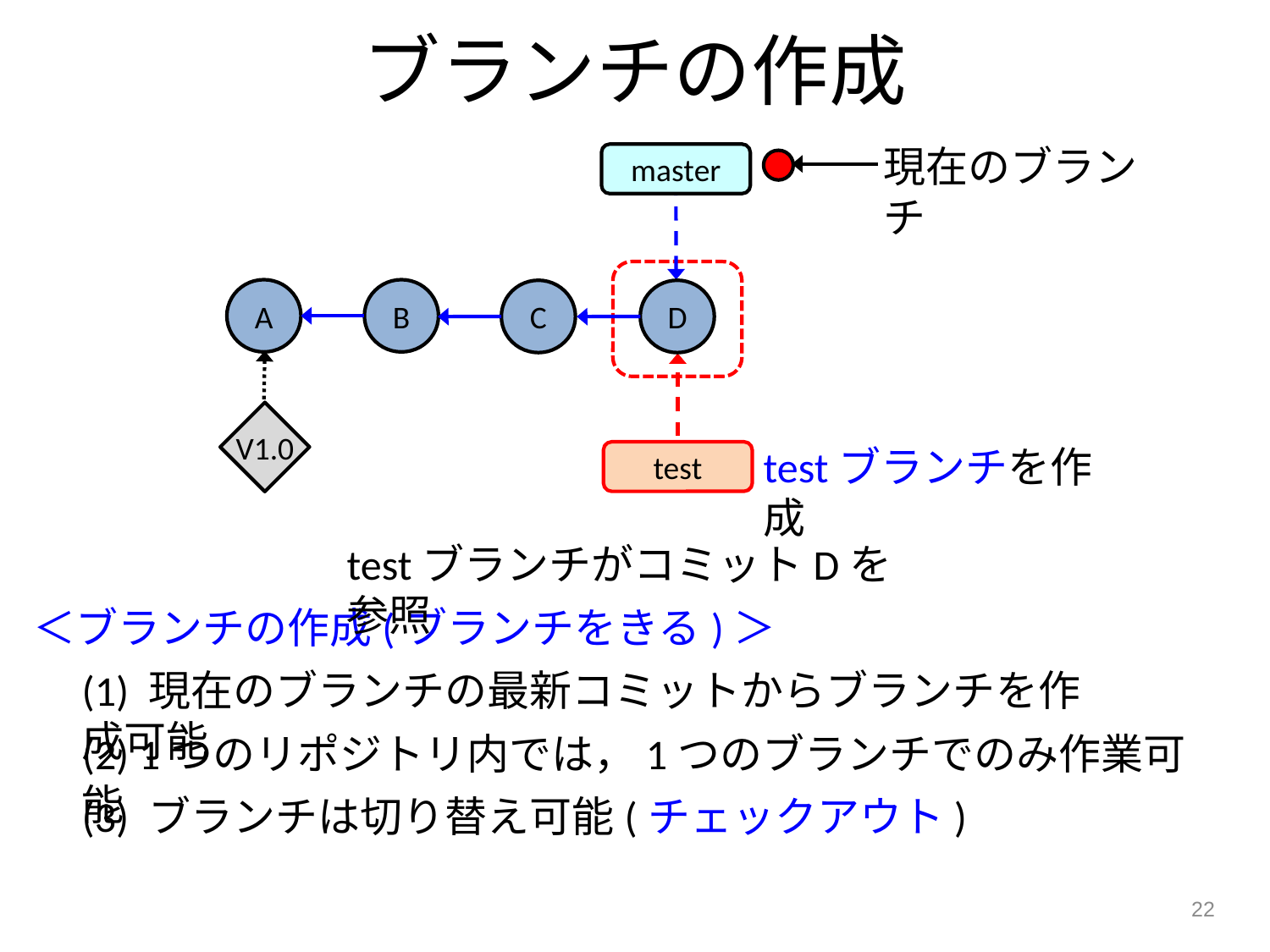

ブランチの作成
現在のブランチ
master

A
B
C
D

V1.0
testブランチを作成
test
testブランチがコミットDを参照
＜ブランチの作成(ブランチをきる)＞
(1) 現在のブランチの最新コミットからブランチを作成可能
(2) 1つのリポジトリ内では，1つのブランチでのみ作業可能
(3) ブランチは切り替え可能(チェックアウト)
22